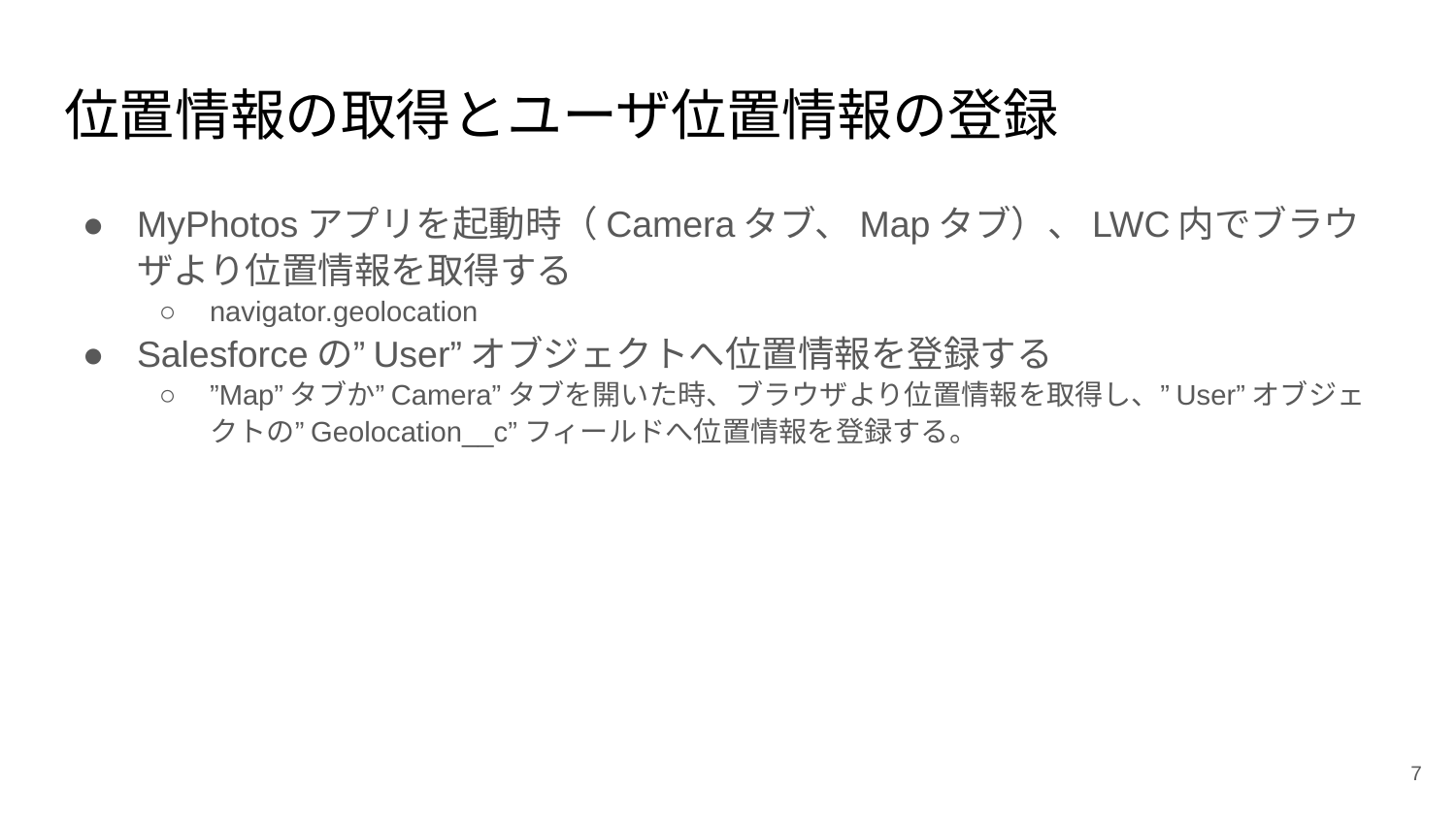

# 位置情報の取得とユーザ位置情報の登録
MyPhotosアプリを起動時（Cameraタブ、Mapタブ）、LWC内でブラウザより位置情報を取得する
navigator.geolocation
Salesforceの”User”オブジェクトへ位置情報を登録する
”Map”タブか”Camera”タブを開いた時、ブラウザより位置情報を取得し、”User”オブジェクトの”Geolocation__c”フィールドへ位置情報を登録する。

7